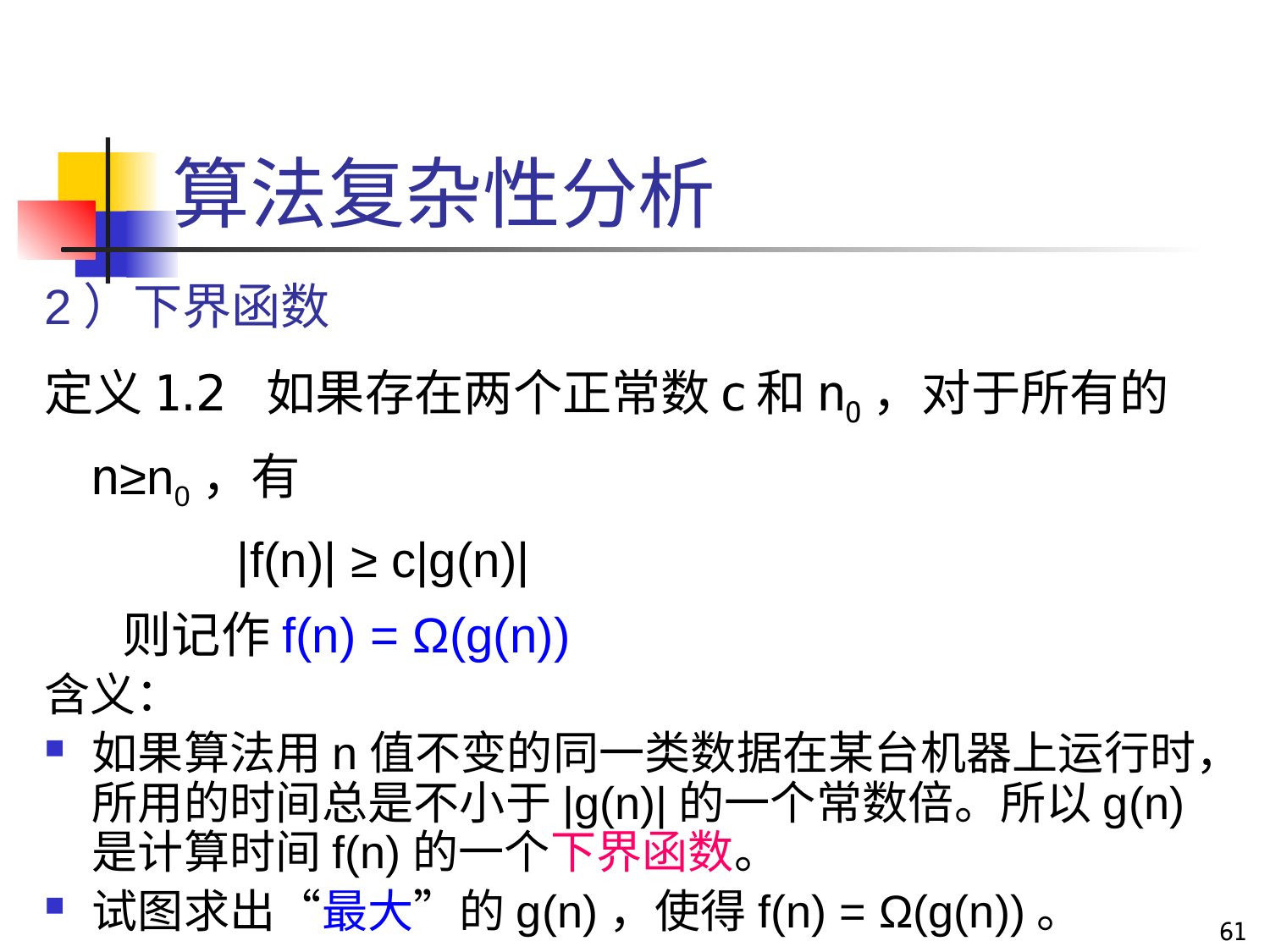

# 算法复杂性分析
2）下界函数
定义1.2  如果存在两个正常数c和n0，对于所有的n≥n0，有
              |f(n)| ≥ c|g(n)|
      则记作f(n) = Ω(g(n))
含义：
如果算法用n值不变的同一类数据在某台机器上运行时，所用的时间总是不小于|g(n)|的一个常数倍。所以g(n)是计算时间f(n)的一个下界函数。
试图求出“最大”的g(n)，使得f(n) = Ω(g(n))。
61